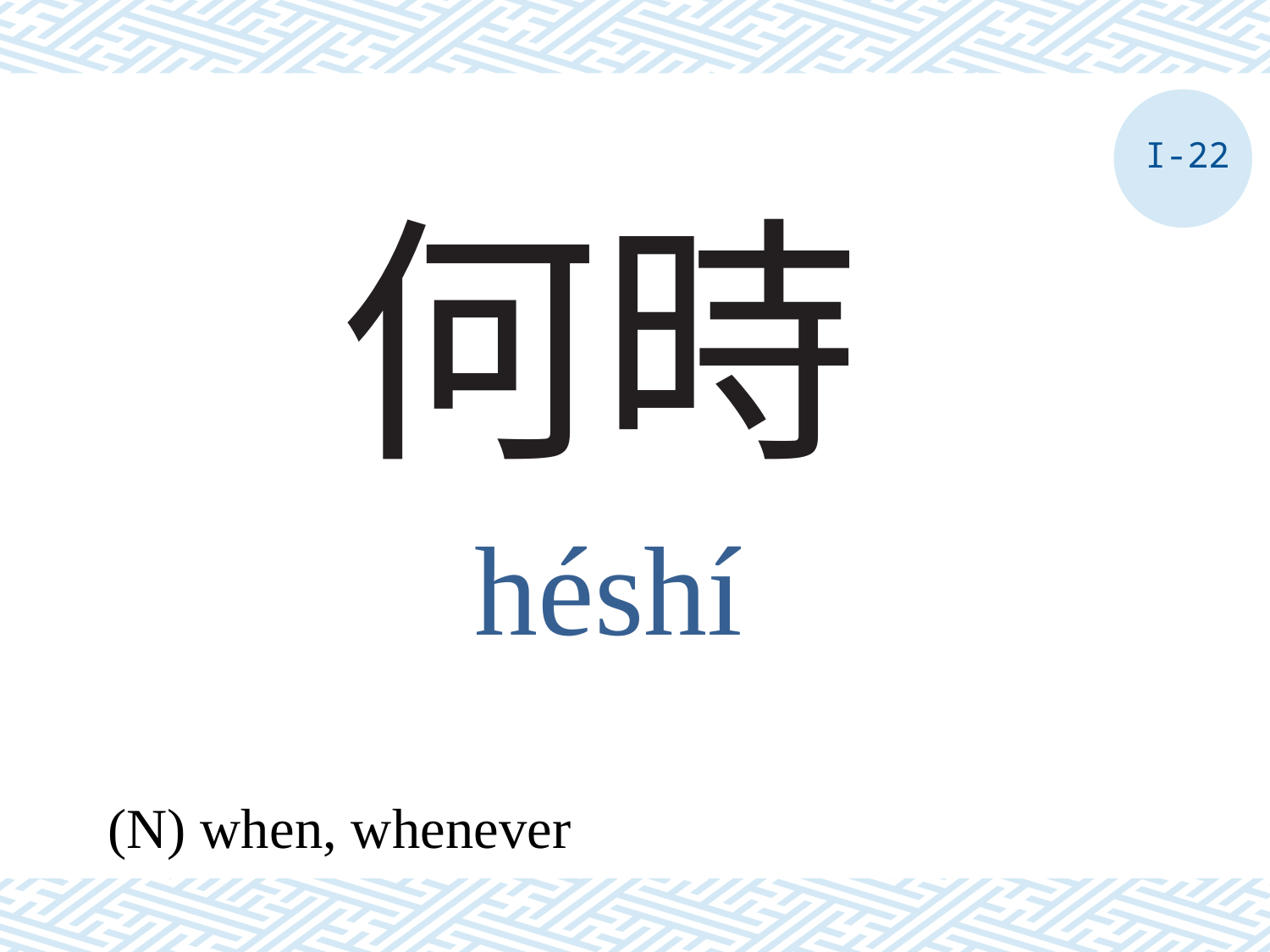

I-22

# 何時
héshí
(N) when, whenever